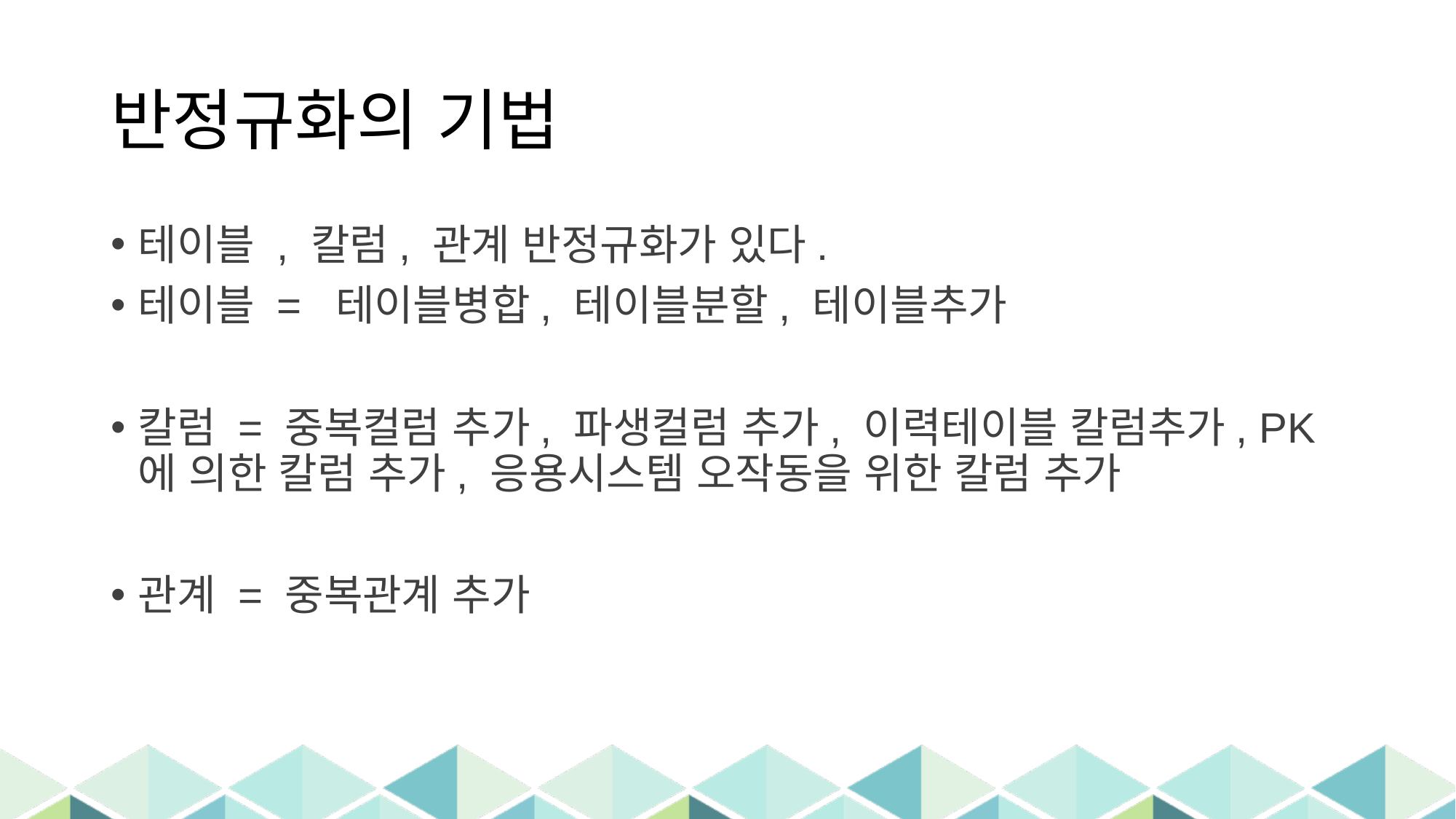

# 반정규화의 기법
테이블 , 칼럼, 관계 반정규화가 있다.
테이블 =  테이블병합, 테이블분할, 테이블추가

칼럼 = 중복컬럼 추가, 파생컬럼 추가, 이력테이블 칼럼추가, PK에 의한 칼럼 추가, 응용시스템 오작동을 위한 칼럼 추가

관계 = 중복관계 추가